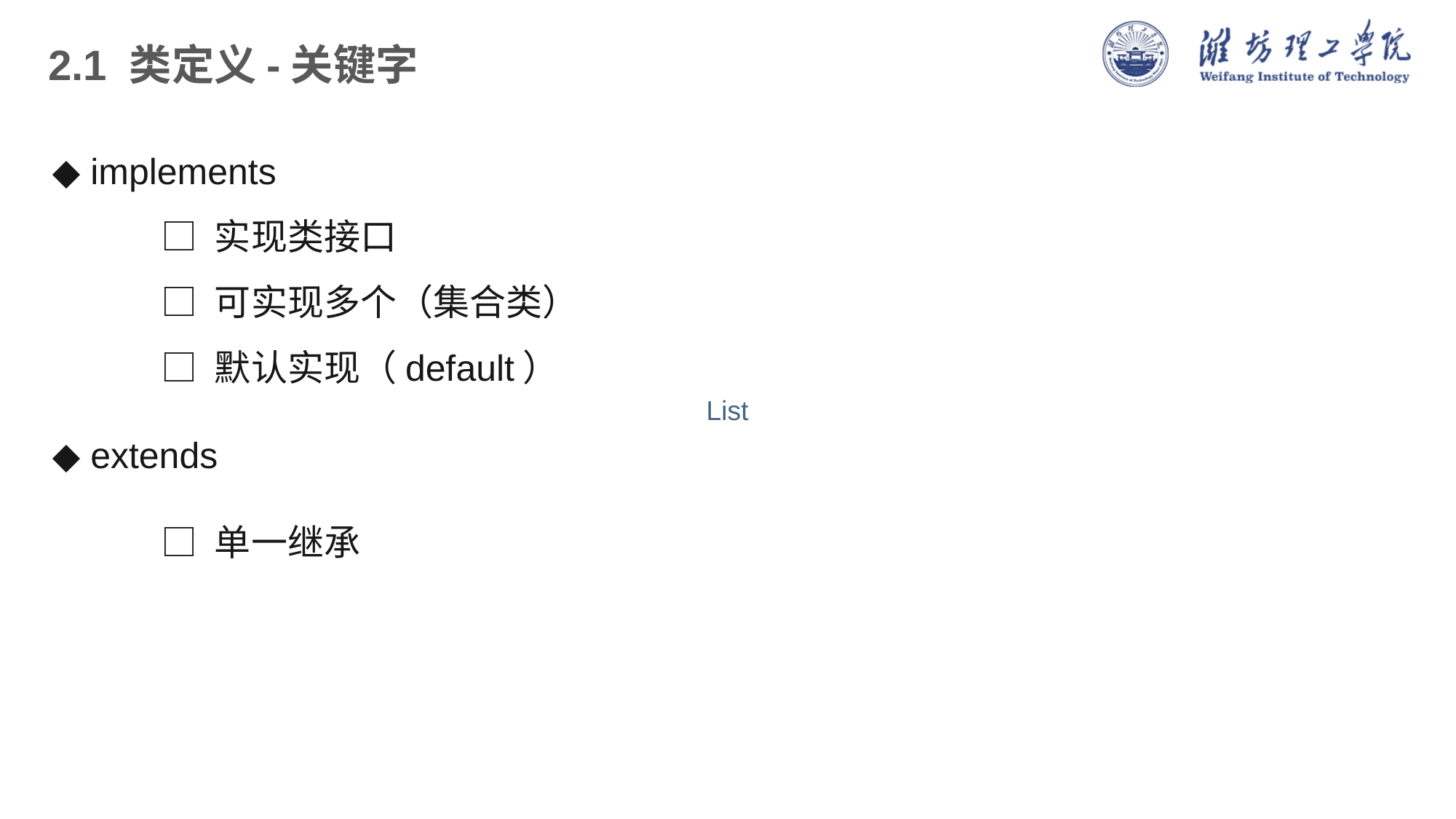

2.1 类定义-关键字
◆ implements
	□ 实现类接口
	□ 可实现多个（集合类）
	□ 默认实现（default）
◆ extends
	□ 单一继承
List